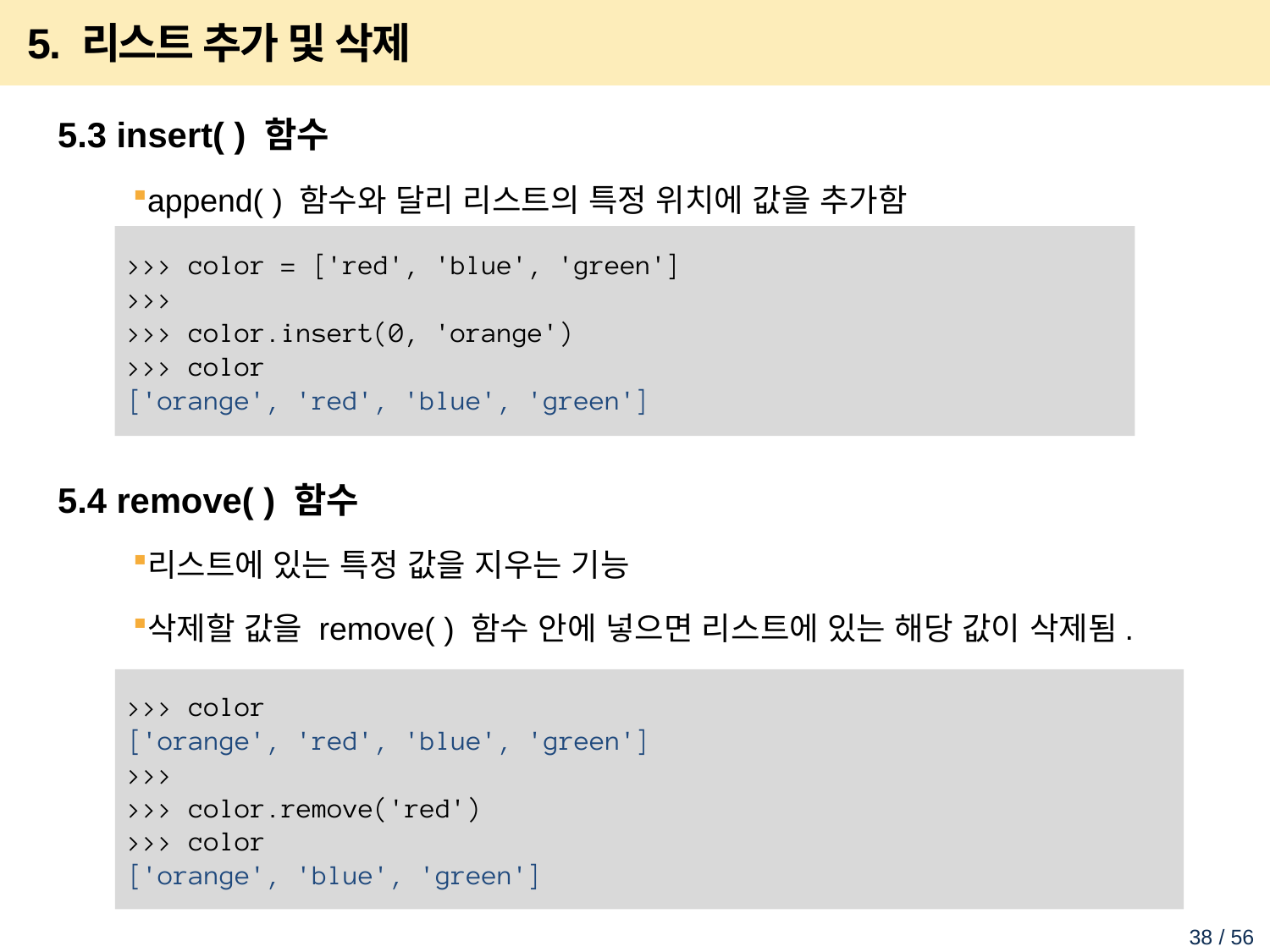

# 5. 리스트 추가 및 삭제
5.3 insert( ) 함수
append( ) 함수와 달리 리스트의 특정 위치에 값을 추가함

5.4 remove( ) 함수
리스트에 있는 특정 값을 지우는 기능
삭제할 값을 remove( ) 함수 안에 넣으면 리스트에 있는 해당 값이 삭제됨.

>>> color = ['red', 'blue', 'green']
>>>
>>> color.insert(0, 'orange')
>>> color
['orange', 'red', 'blue', 'green']
>>> color
['orange', 'red', 'blue', 'green']
>>>
>>> color.remove('red')
>>> color
['orange', 'blue', 'green']